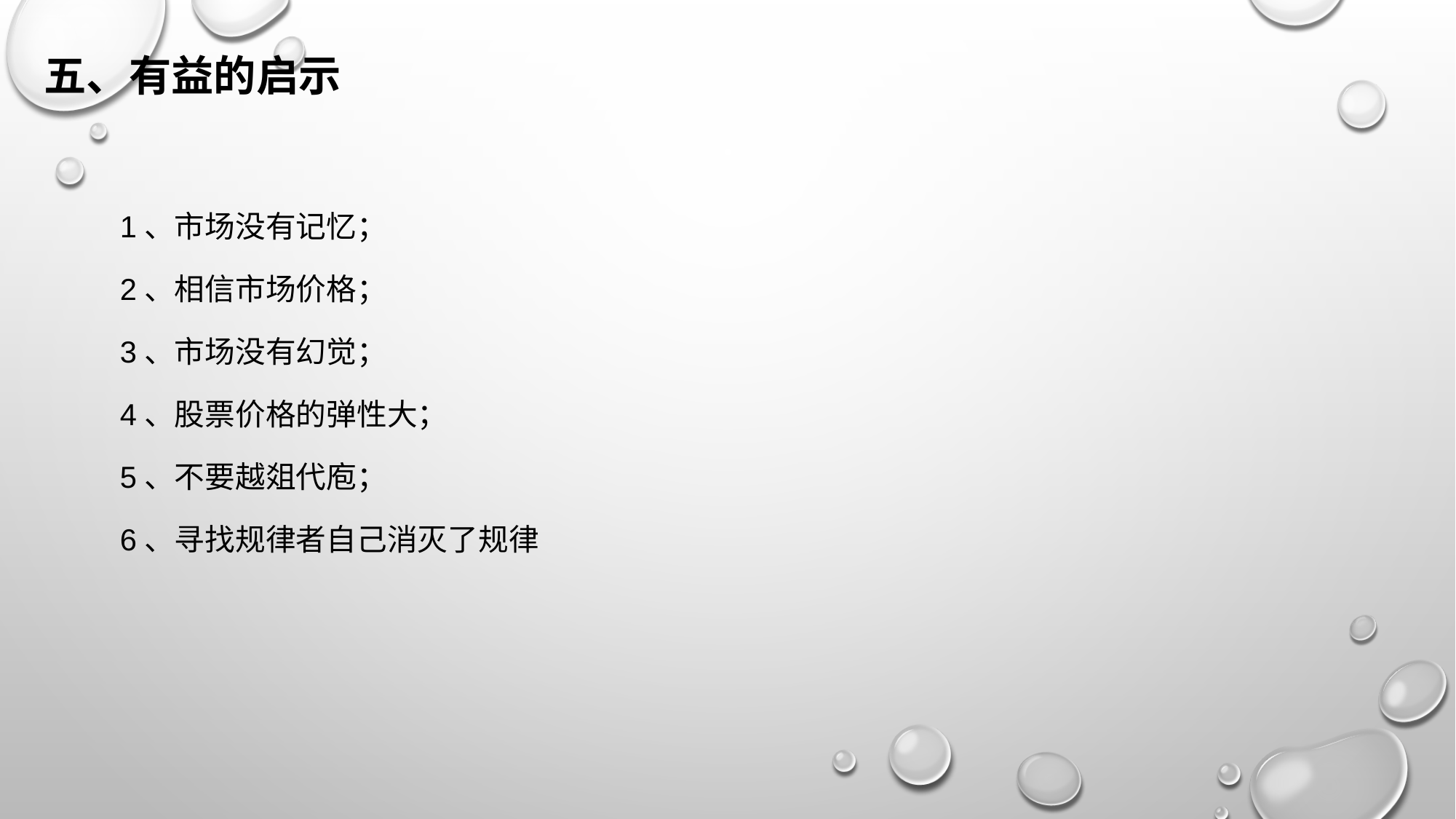

# 五、有益的启示
1、市场没有记忆；
2、相信市场价格；
3、市场没有幻觉；
4、股票价格的弹性大；
5、不要越爼代庖；
6、寻找规律者自己消灭了规律